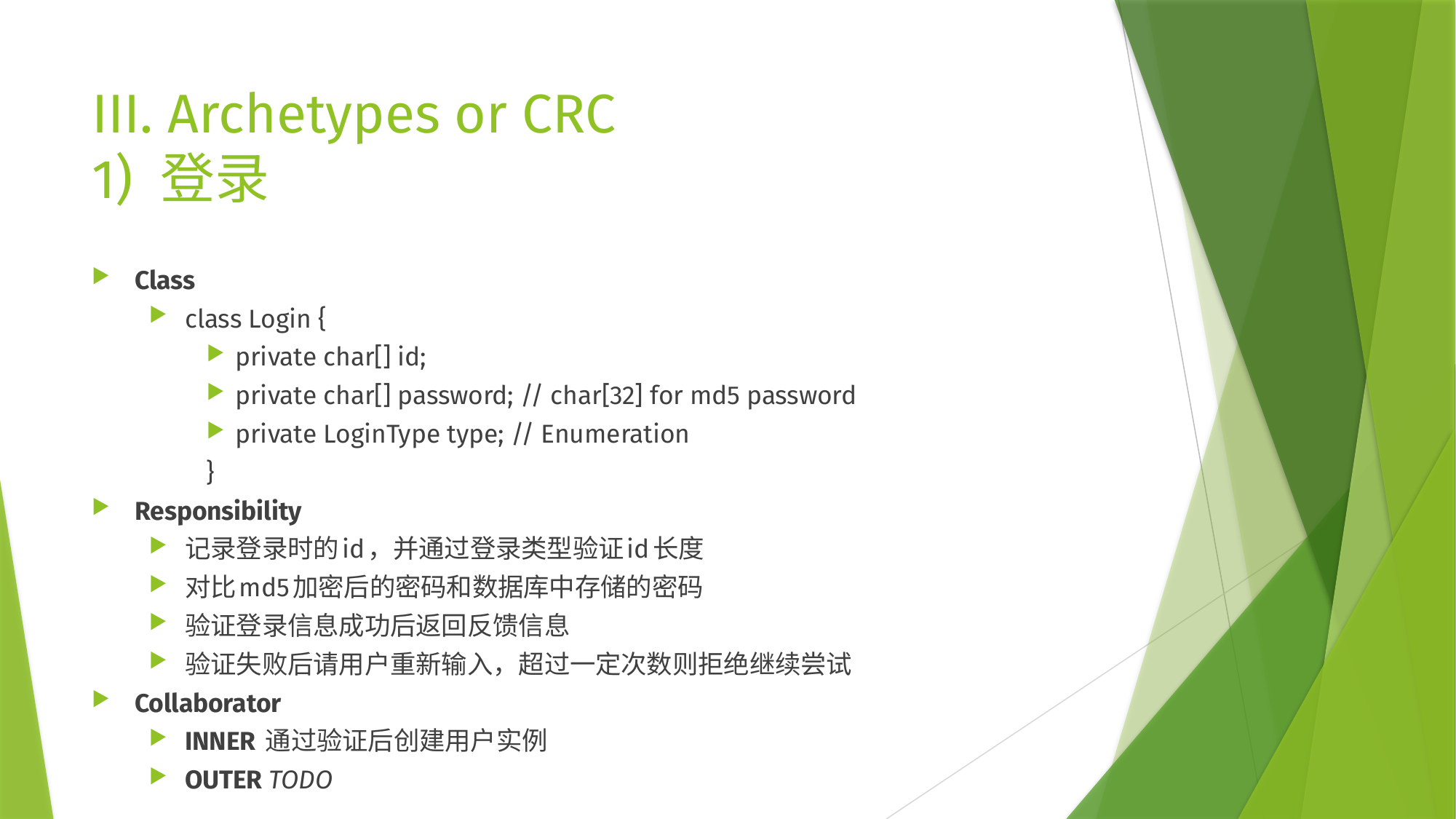

# III. Archetypes or CRC 1) 登录
Class
class Login {
private char[] id;
private char[] password; // char[32] for md5 password
private LoginType type; // Enumeration
}
Responsibility
记录登录时的id，并通过登录类型验证id长度
对比md5加密后的密码和数据库中存储的密码
验证登录信息成功后返回反馈信息
验证失败后请用户重新输入，超过一定次数则拒绝继续尝试
Collaborator
INNER 通过验证后创建用户实例
OUTER TODO